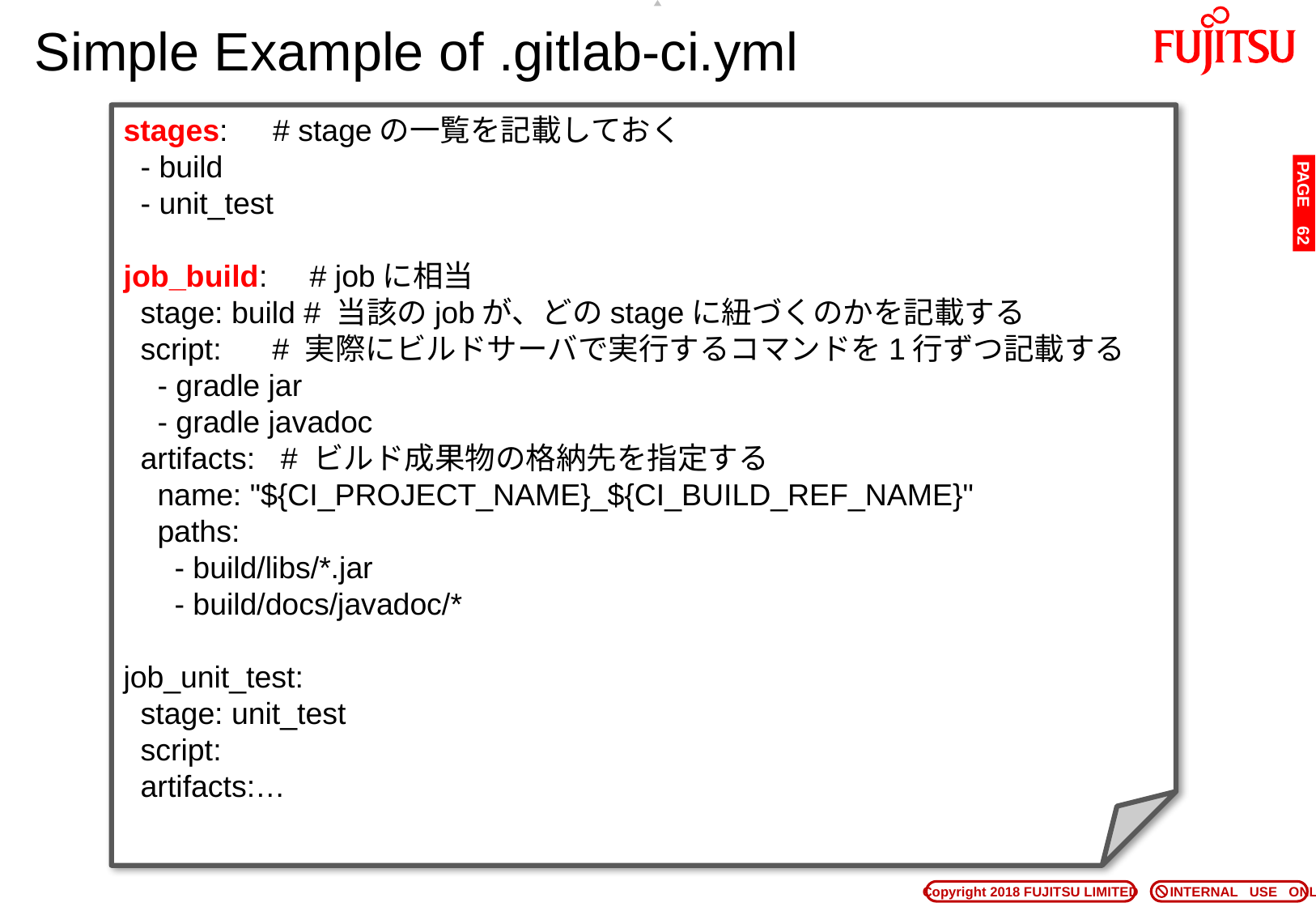

# Simple Example of .gitlab-ci.yml
stages:　# stageの一覧を記載しておく
  - build
  - unit_test

job_build:     # jobに相当
  stage: build # 当該のjobが、どのstageに紐づくのかを記載する
  script:      # 実際にビルドサーバで実行するコマンドを1行ずつ記載する
    - gradle jar
    - gradle javadoc
  artifacts:   # ビルド成果物の格納先を指定する
    name: "${CI_PROJECT_NAME}_${CI_BUILD_REF_NAME}"
    paths:
      - build/libs/*.jar
      - build/docs/javadoc/*

job_unit_test:
  stage: unit_test
  script:
  artifacts:…
PAGE    62